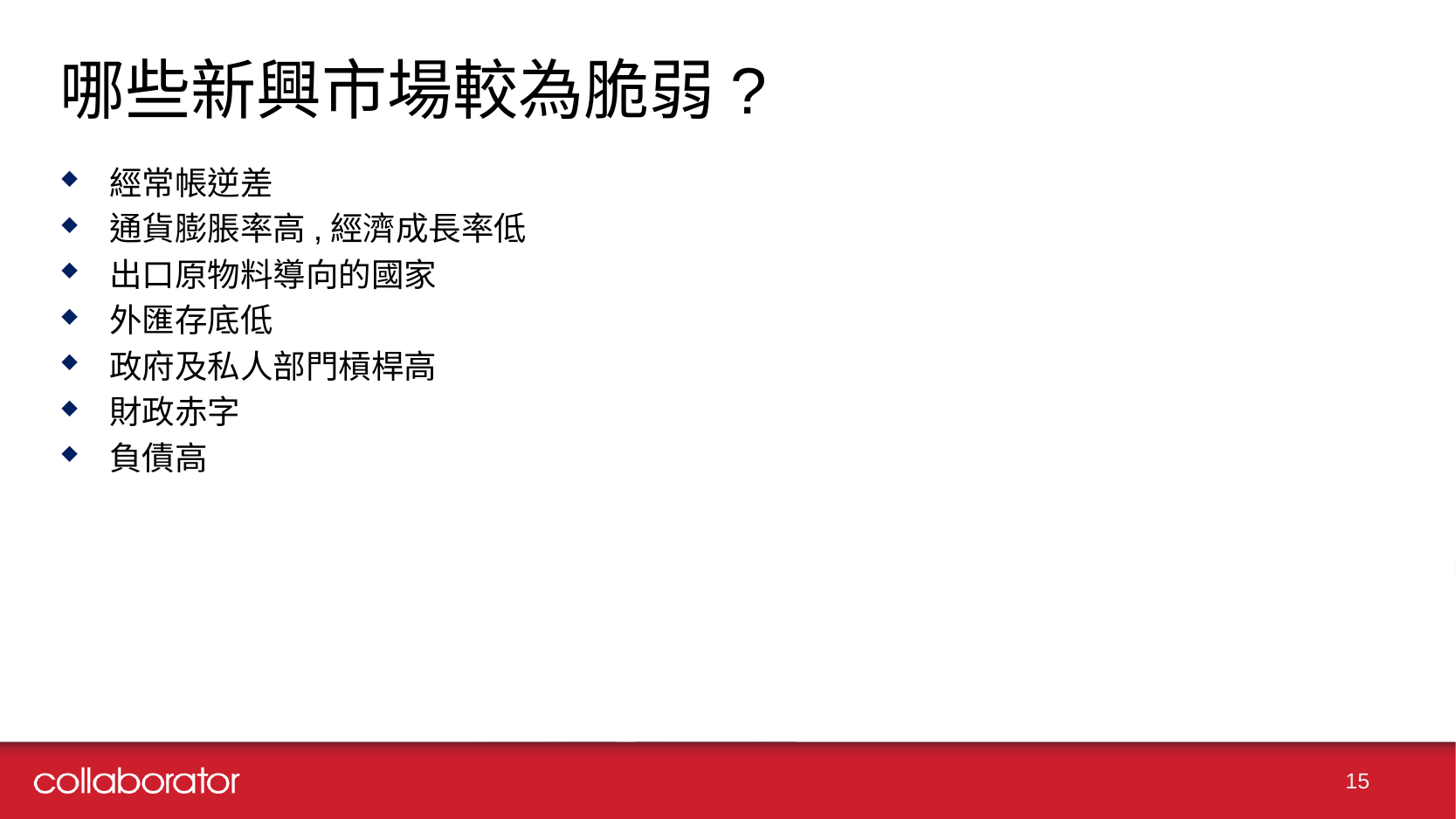

# 哪些新興市場較為脆弱?
經常帳逆差
通貨膨脹率高,經濟成長率低
出口原物料導向的國家
外匯存底低
政府及私人部門槓桿高
財政赤字
負債高

15